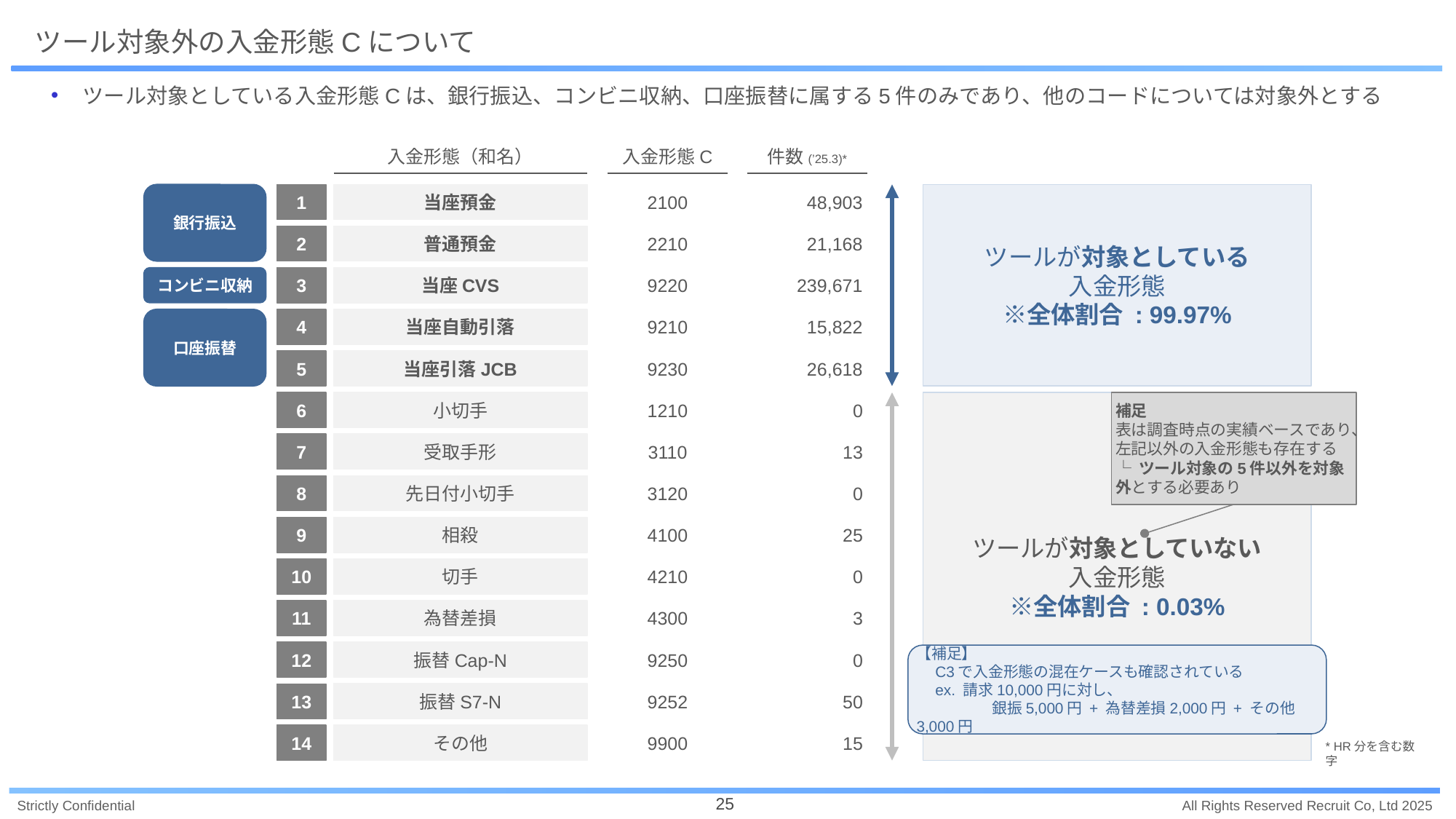

# ツール対象外の入金形態Cについて
ツール対象としている入金形態Cは、銀行振込、コンビニ収納、口座振替に属する5件のみであり、他のコードについては対象外とする
入金形態（和名）
入金形態C
2100
2210
9220
9210
9230
1210
3110
3120
4100
4210
4300
9250
9252
9900
件数(’25.3)*
1
当座預金
48,903
銀行振込
ツールが対象としている
入金形態
※全体割合 : 99.97%
2
普通預金
21,168
コンビニ収納
3
当座CVS
239,671
口座振替
4
当座自動引落
15,822
5
当座引落JCB
26,618
6
小切手
0
ツールが対象としていない
入金形態
※全体割合 : 0.03%
補足
表は調査時点の実績ベースであり、左記以外の入金形態も存在する
└ ツール対象の5件以外を対象外とする必要あり
7
受取手形
13
8
先日付小切手
0
9
相殺
25
10
切手
0
11
為替差損
3
12
振替Cap-N
0
【補足】
　C3で入金形態の混在ケースも確認されている
　ex. 請求10,000円に対し、
　　　　　銀振5,000円 + 為替差損2,000円 + その他3,000円
振替S7-N
50
13
14
その他
15
* HR分を含む数字
25